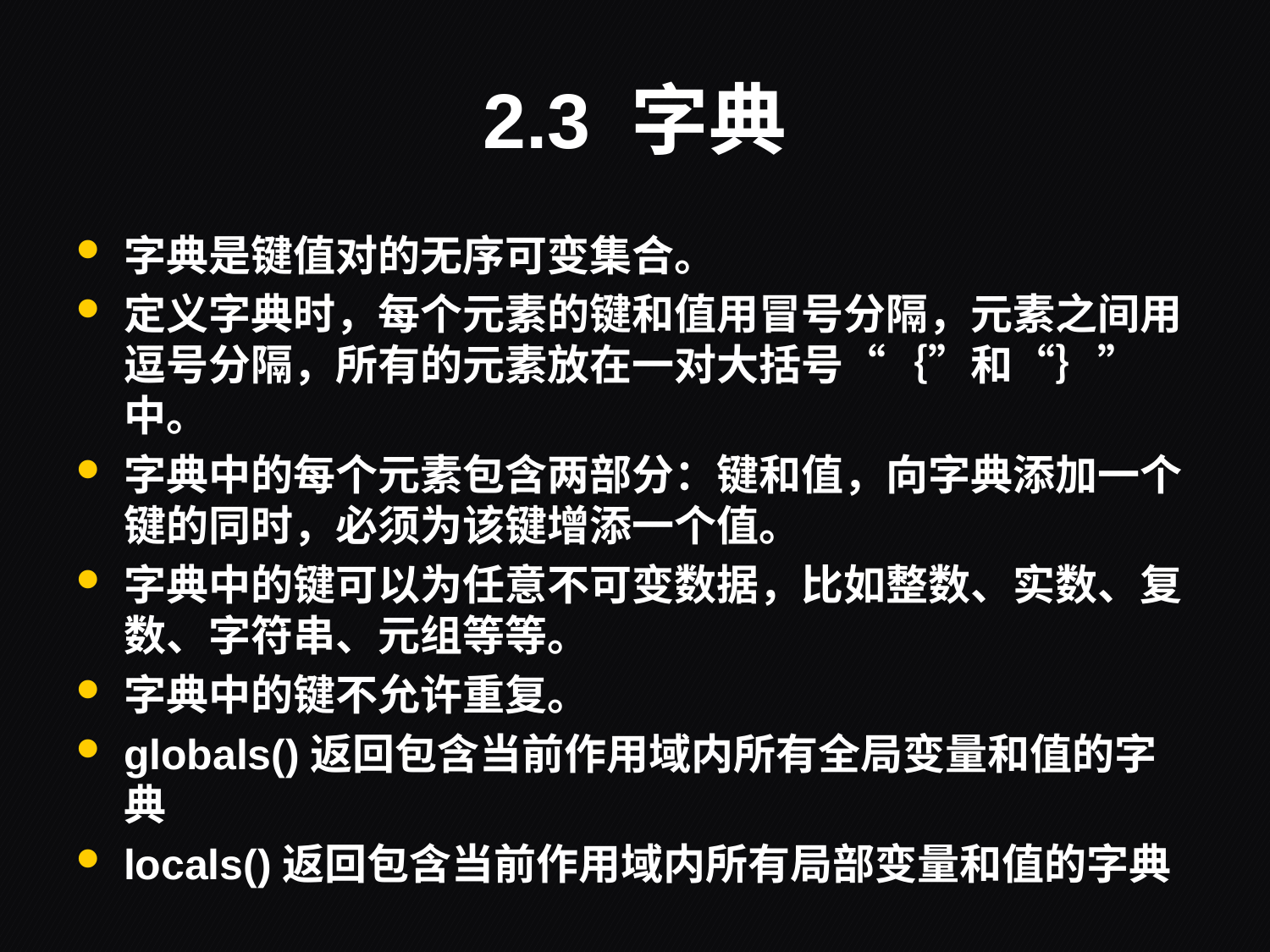

# 2.3 字典
字典是键值对的无序可变集合。
定义字典时，每个元素的键和值用冒号分隔，元素之间用逗号分隔，所有的元素放在一对大括号“｛”和“｝”中。
字典中的每个元素包含两部分：键和值，向字典添加一个键的同时，必须为该键增添一个值。
字典中的键可以为任意不可变数据，比如整数、实数、复数、字符串、元组等等。
字典中的键不允许重复。
globals()返回包含当前作用域内所有全局变量和值的字典
locals()返回包含当前作用域内所有局部变量和值的字典